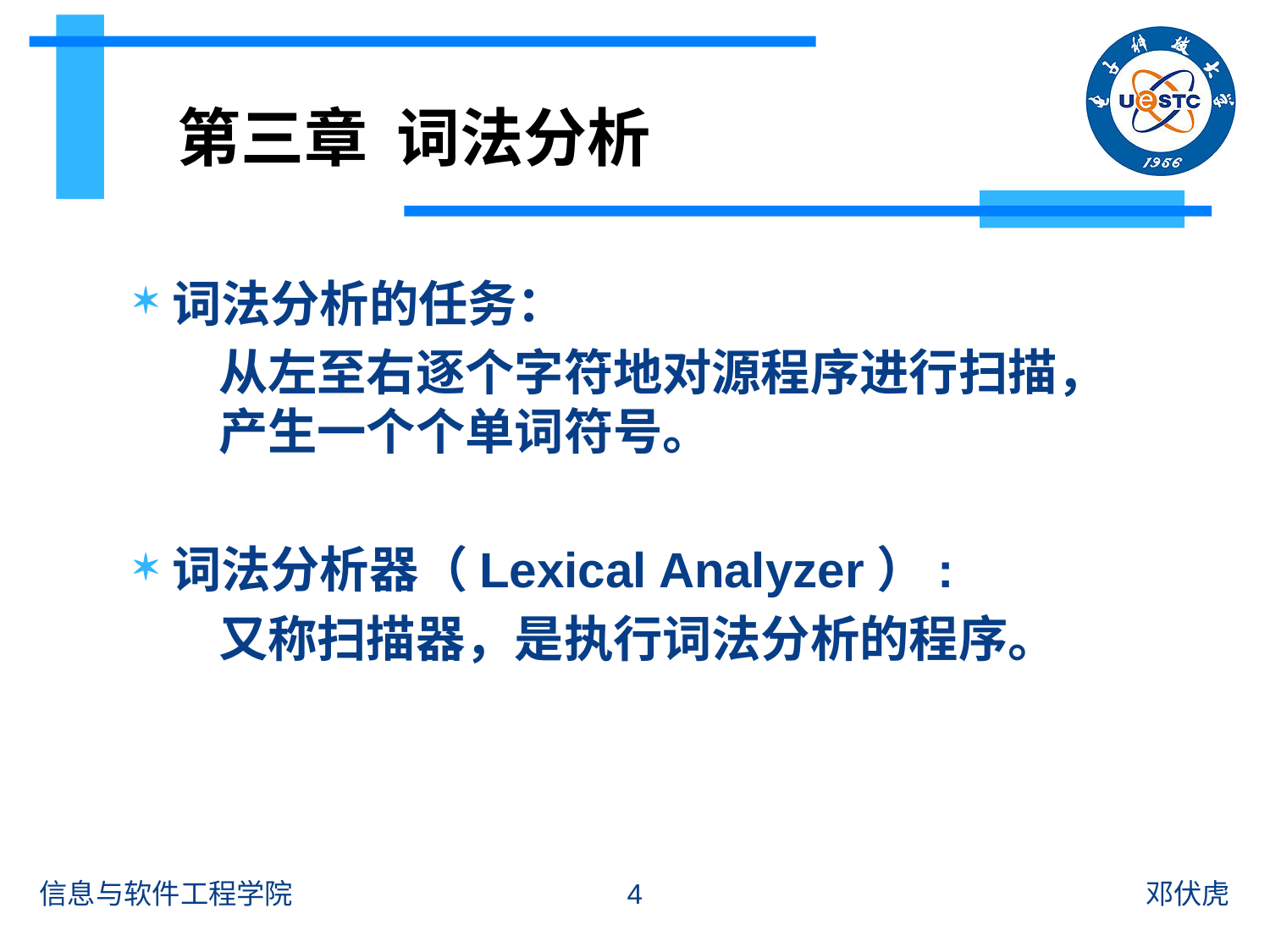

# 第三章  词法分析
词法分析的任务：
从左至右逐个字符地对源程序进行扫描，产生一个个单词符号。

词法分析器（Lexical Analyzer）:
又称扫描器，是执行词法分析的程序。
4
信息与软件工程学院
邓伏虎